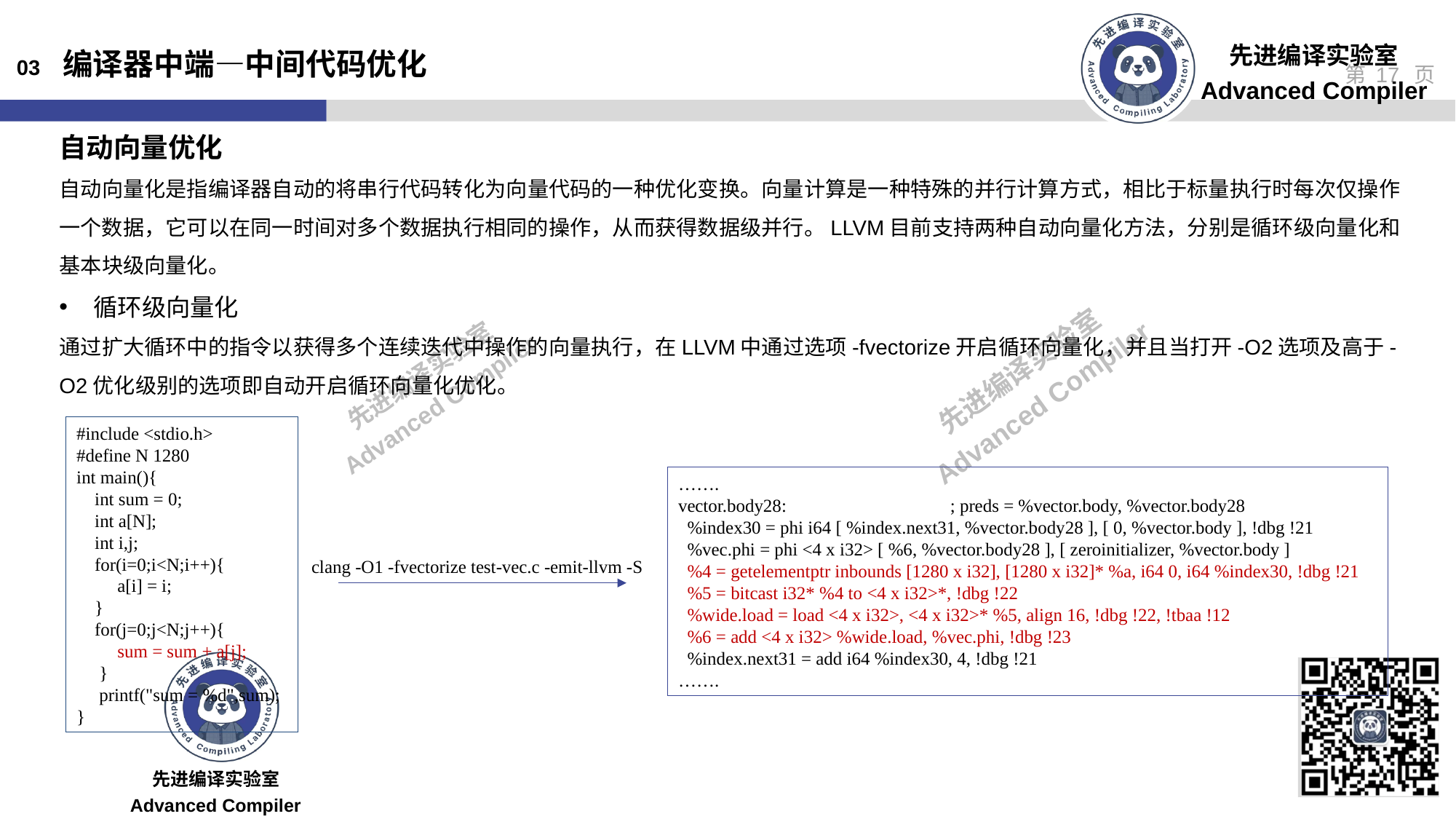

03  编译器中端—中间代码优化
自动向量优化
自动向量化是指编译器自动的将串行代码转化为向量代码的一种优化变换。向量计算是一种特殊的并行计算方式，相比于标量执行时每次仅操作一个数据，它可以在同一时间对多个数据执行相同的操作，从而获得数据级并行。LLVM目前支持两种自动向量化方法，分别是循环级向量化和基本块级向量化。
循环级向量化
通过扩大循环中的指令以获得多个连续迭代中操作的向量执行，在LLVM中通过选项-fvectorize开启循环向量化，并且当打开-O2选项及高于-O2优化级别的选项即自动开启循环向量化优化。
#include <stdio.h>
#define N 1280
int main(){
    int sum = 0;
    int a[N];
    int i,j;
    for(i=0;i<N;i++){
         a[i] = i;
    }
    for(j=0;j<N;j++){
         sum = sum + a[j];
     }
     printf("sum = %d",sum);
}
…….
vector.body28:                                    ; preds = %vector.body, %vector.body28
  %index30 = phi i64 [ %index.next31, %vector.body28 ], [ 0, %vector.body ], !dbg !21
  %vec.phi = phi <4 x i32> [ %6, %vector.body28 ], [ zeroinitializer, %vector.body ]
  %4 = getelementptr inbounds [1280 x i32], [1280 x i32]* %a, i64 0, i64 %index30, !dbg !21
  %5 = bitcast i32* %4 to <4 x i32>*, !dbg !22
  %wide.load = load <4 x i32>, <4 x i32>* %5, align 16, !dbg !22, !tbaa !12
  %6 = add <4 x i32> %wide.load, %vec.phi, !dbg !23
  %index.next31 = add i64 %index30, 4, !dbg !21
…….
clang -O1 -fvectorize test-vec.c -emit-llvm -S